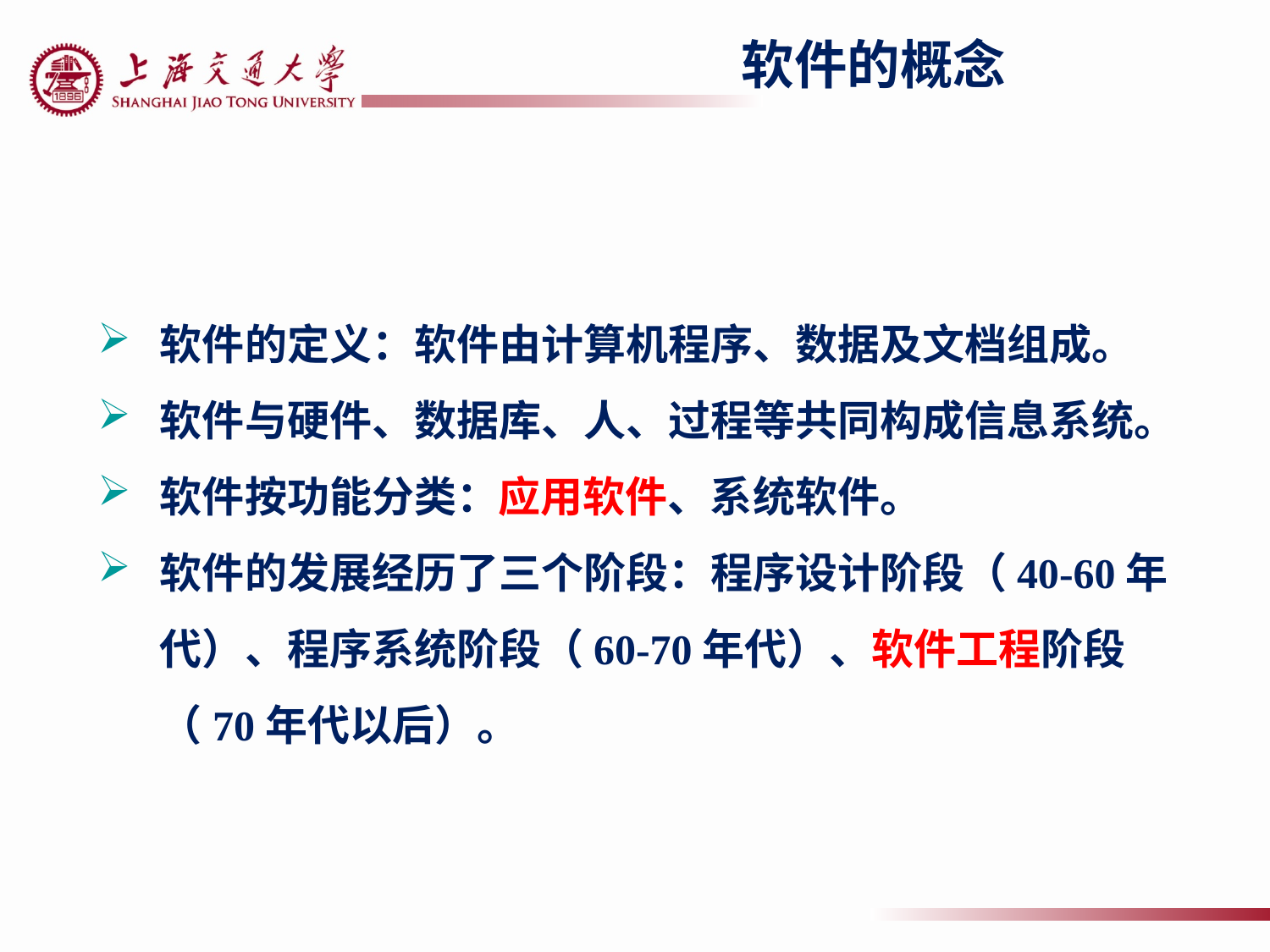

软件的概念
软件的定义：软件由计算机程序、数据及文档组成。
软件与硬件、数据库、人、过程等共同构成信息系统。
软件按功能分类：应用软件、系统软件。
软件的发展经历了三个阶段：程序设计阶段（40-60年代）、程序系统阶段（60-70年代）、软件工程阶段（70年代以后）。